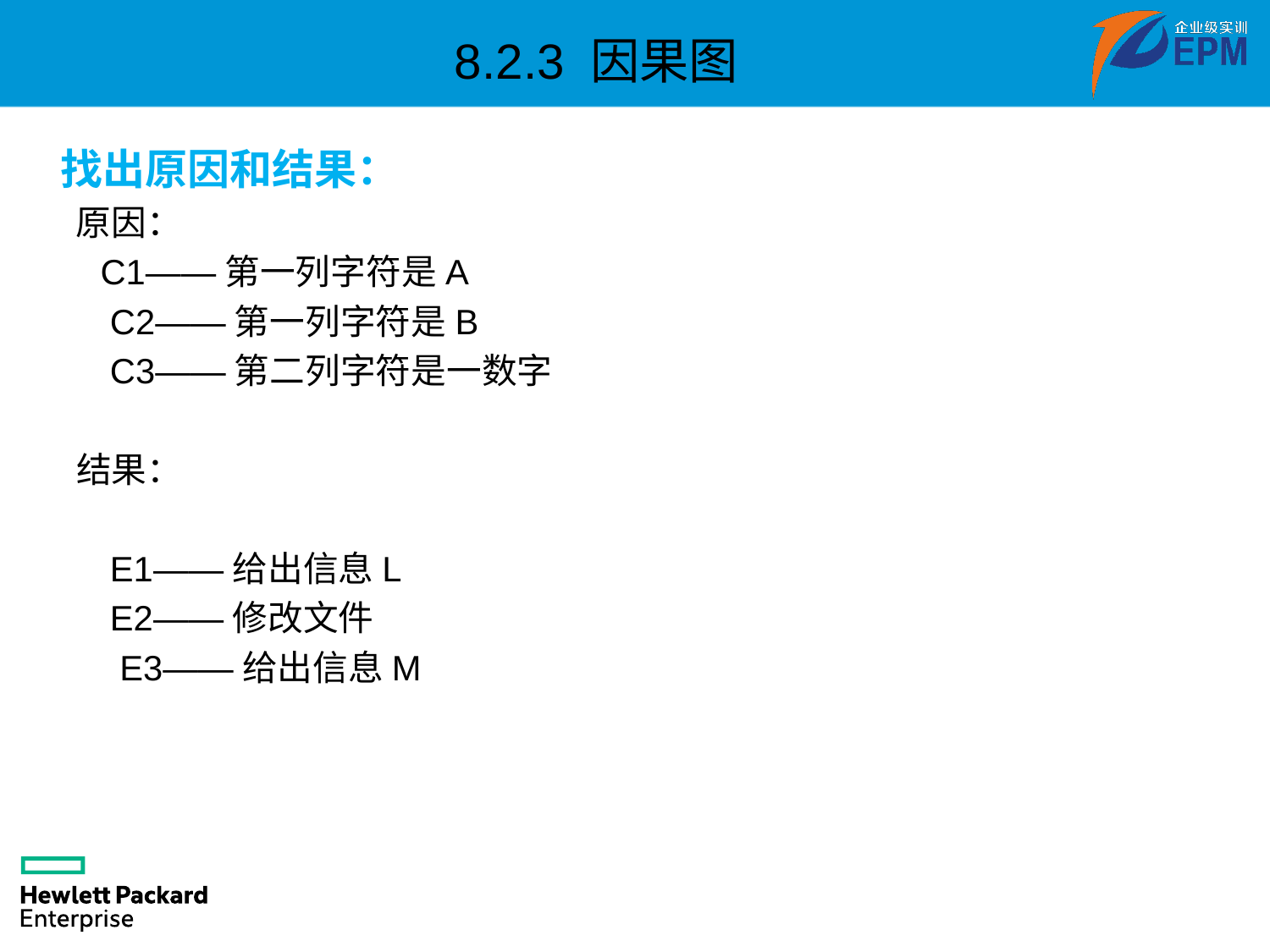

8.2.3 因果图
	找出原因和结果：
       原因：
         C1——第一列字符是A
          C2——第一列字符是B
          C3——第二列字符是一数字

结果：

          E1——给出信息L
          E2——修改文件
           E3——给出信息M